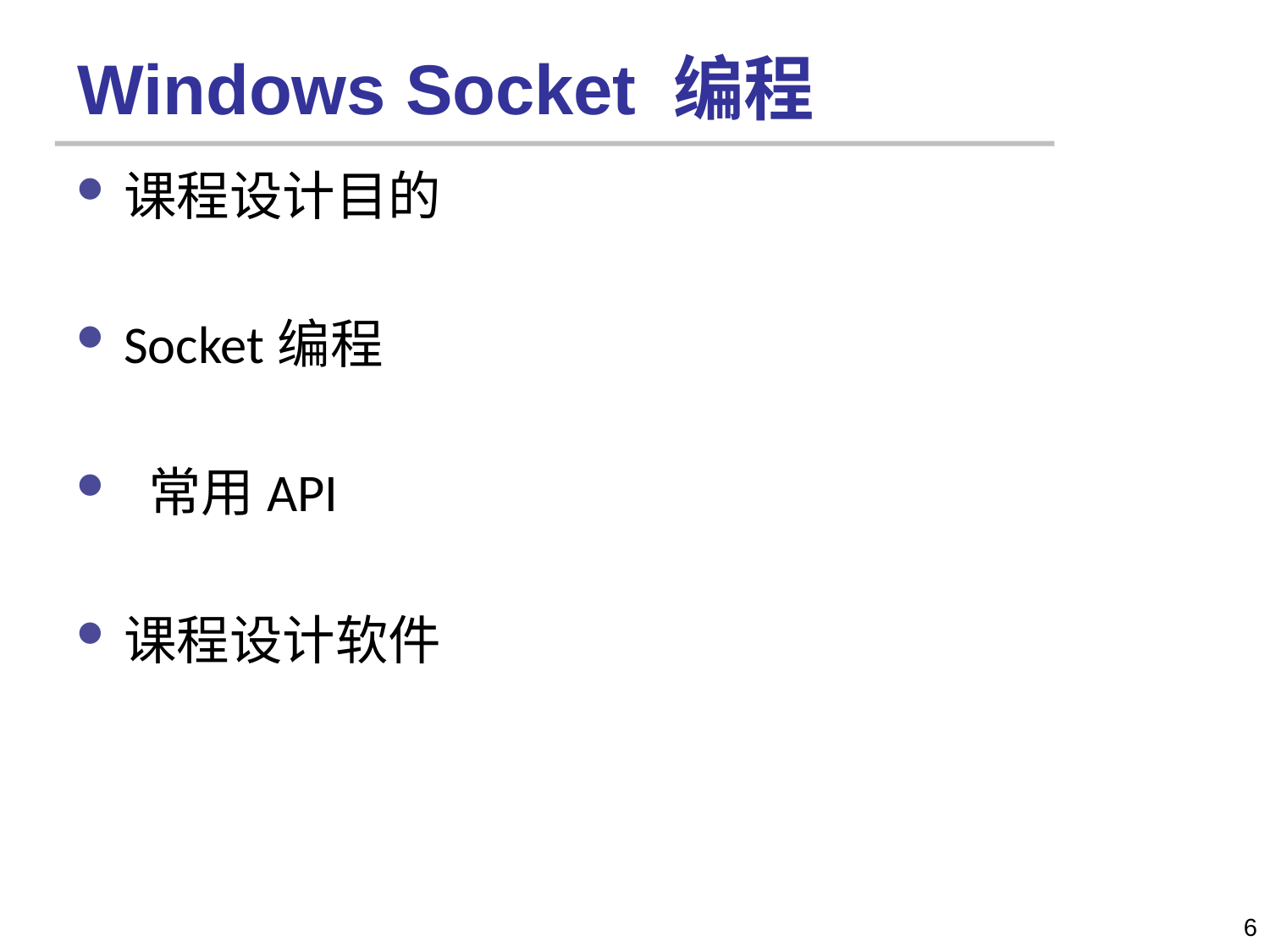

Windows Socket 编程
课程设计目的

Socket编程

 常用API

课程设计软件

6